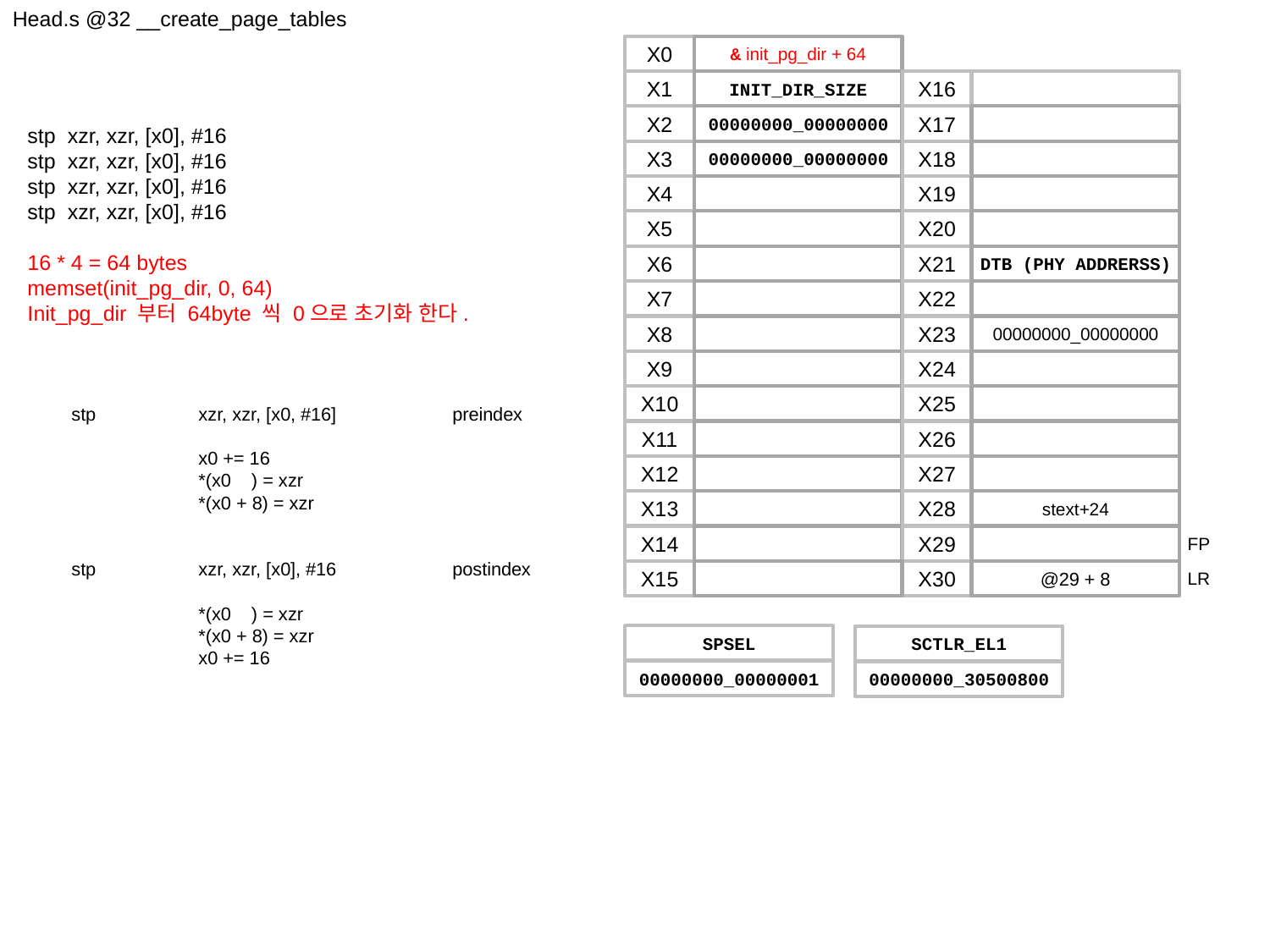

Head.s @32 __create_page_tables
X0
& init_pg_dir + 64
X1
INIT_DIR_SIZE
X16

X2
00000000_00000000
X17

X3
00000000_00000000
X18

X4

X19

X5

X20

X6

X21
DTB (PHY ADDRERSS)
X7

X22

X8

X23
00000000_00000000
X9

X24

X10

X25

X11

X26

X12

X27

X13

X28
stext+24
X14

X29

FP
X15

X30
@29 + 8
LR
stp  xzr, xzr, [x0], #16
stp  xzr, xzr, [x0], #16
stp  xzr, xzr, [x0], #16
stp  xzr, xzr, [x0], #16

16 * 4 = 64 bytes
memset(init_pg_dir, 0, 64)
Init_pg_dir 부터 64byte 씩 0으로 초기화 한다.

stp	xzr, xzr, [x0, #16] 	preindex

	x0 += 16
	*(x0    ) = xzr
	*(x0 + 8) = xzr

stp	xzr, xzr, [x0], #16 	postindex

	*(x0    ) = xzr
	*(x0 + 8) = xzr
	x0 += 16

SPSEL
00000000_00000001
SCTLR_EL1
00000000_30500800